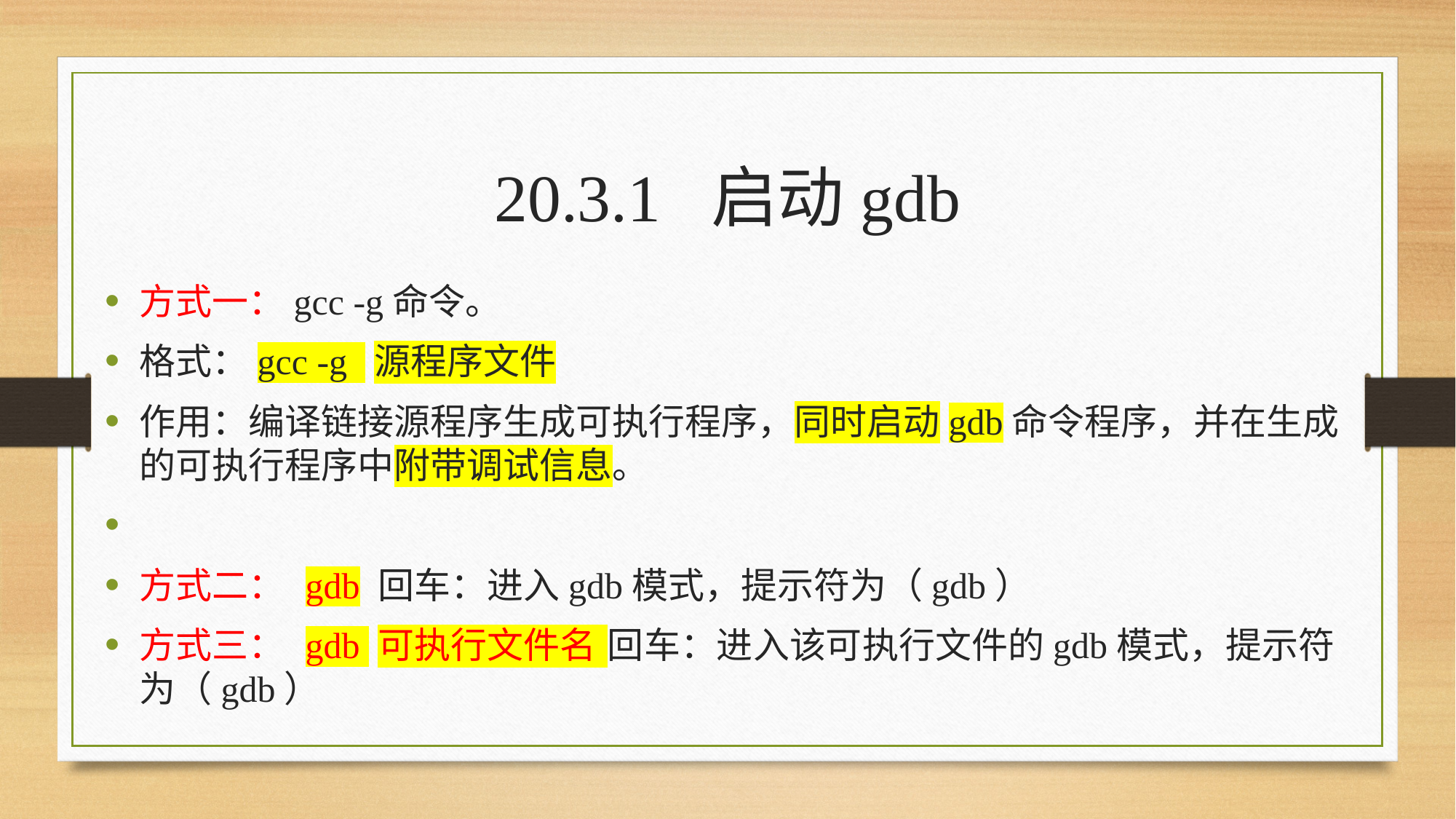

20.3.1  启动gdb
方式一：gcc -g命令。
格式：gcc -g  源程序文件
作用：编译链接源程序生成可执行程序，同时启动gdb命令程序，并在生成的可执行程序中附带调试信息。

方式二： gdb 回车：进入gdb模式，提示符为（gdb）
方式三： gdb 可执行文件名 回车：进入该可执行文件的gdb模式，提示符为（gdb）